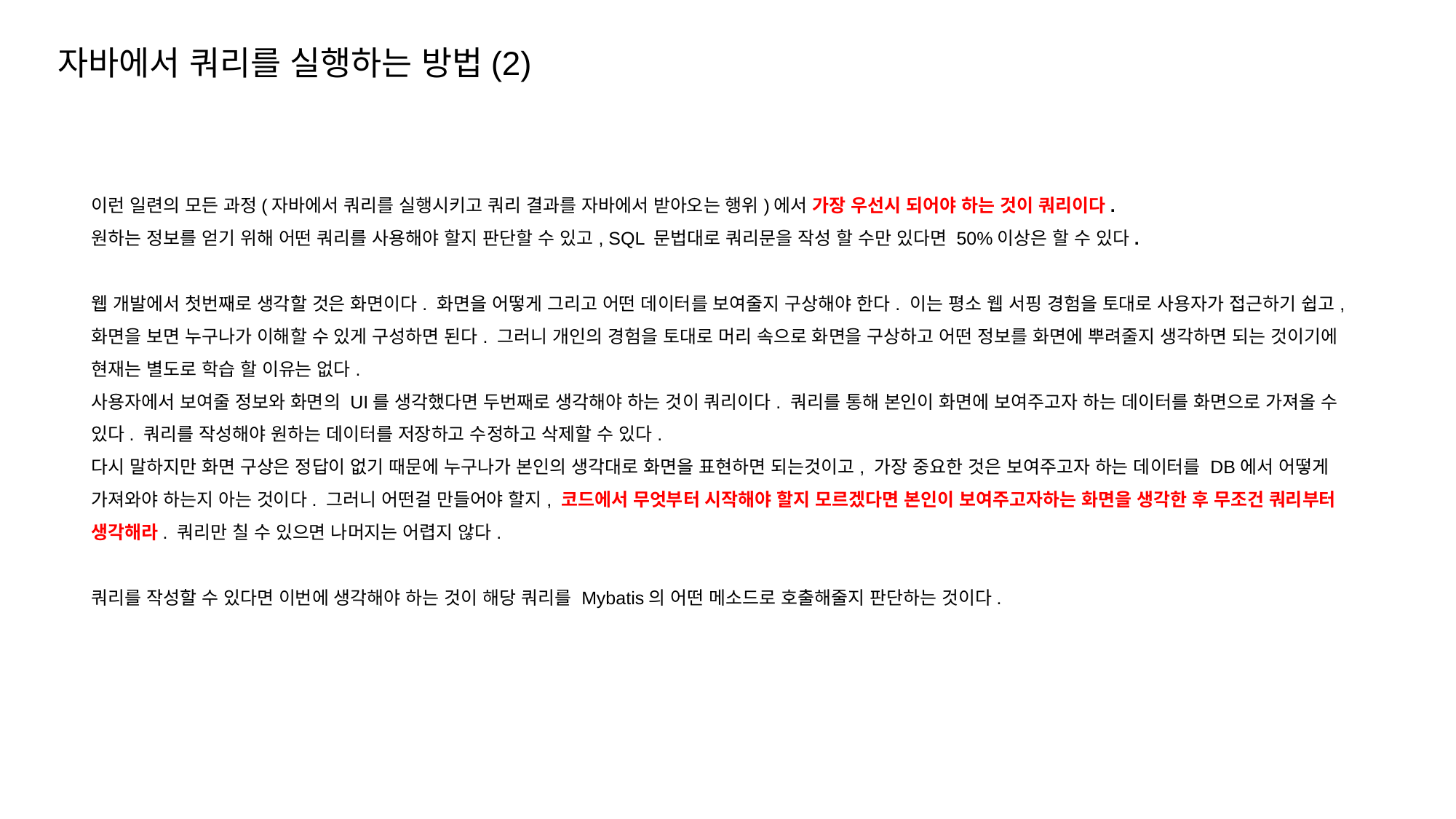

자바에서 쿼리를 실행하는 방법(2)
이런 일련의 모든 과정(자바에서 쿼리를 실행시키고 쿼리 결과를 자바에서 받아오는 행위)에서 가장 우선시 되어야 하는 것이 쿼리이다.
원하는 정보를 얻기 위해 어떤 쿼리를 사용해야 할지 판단할 수 있고, SQL 문법대로 쿼리문을 작성 할 수만 있다면 50%이상은 할 수 있다.

웹 개발에서 첫번째로 생각할 것은 화면이다. 화면을 어떻게 그리고 어떤 데이터를 보여줄지 구상해야 한다. 이는 평소 웹 서핑 경험을 토대로 사용자가 접근하기 쉽고, 화면을 보면 누구나가 이해할 수 있게 구성하면 된다. 그러니 개인의 경험을 토대로 머리 속으로 화면을 구상하고 어떤 정보를 화면에 뿌려줄지 생각하면 되는 것이기에 현재는 별도로 학습 할 이유는 없다.
사용자에서 보여줄 정보와 화면의 UI를 생각했다면 두번째로 생각해야 하는 것이 쿼리이다. 쿼리를 통해 본인이 화면에 보여주고자 하는 데이터를 화면으로 가져올 수 있다. 쿼리를 작성해야 원하는 데이터를 저장하고 수정하고 삭제할 수 있다.
다시 말하지만 화면 구상은 정답이 없기 때문에 누구나가 본인의 생각대로 화면을 표현하면 되는것이고, 가장 중요한 것은 보여주고자 하는 데이터를 DB에서 어떻게 가져와야 하는지 아는 것이다. 그러니 어떤걸 만들어야 할지, 코드에서 무엇부터 시작해야 할지 모르겠다면 본인이 보여주고자하는 화면을 생각한 후 무조건 쿼리부터 생각해라. 쿼리만 칠 수 있으면 나머지는 어렵지 않다.

쿼리를 작성할 수 있다면 이번에 생각해야 하는 것이 해당 쿼리를 Mybatis의 어떤 메소드로 호출해줄지 판단하는 것이다.